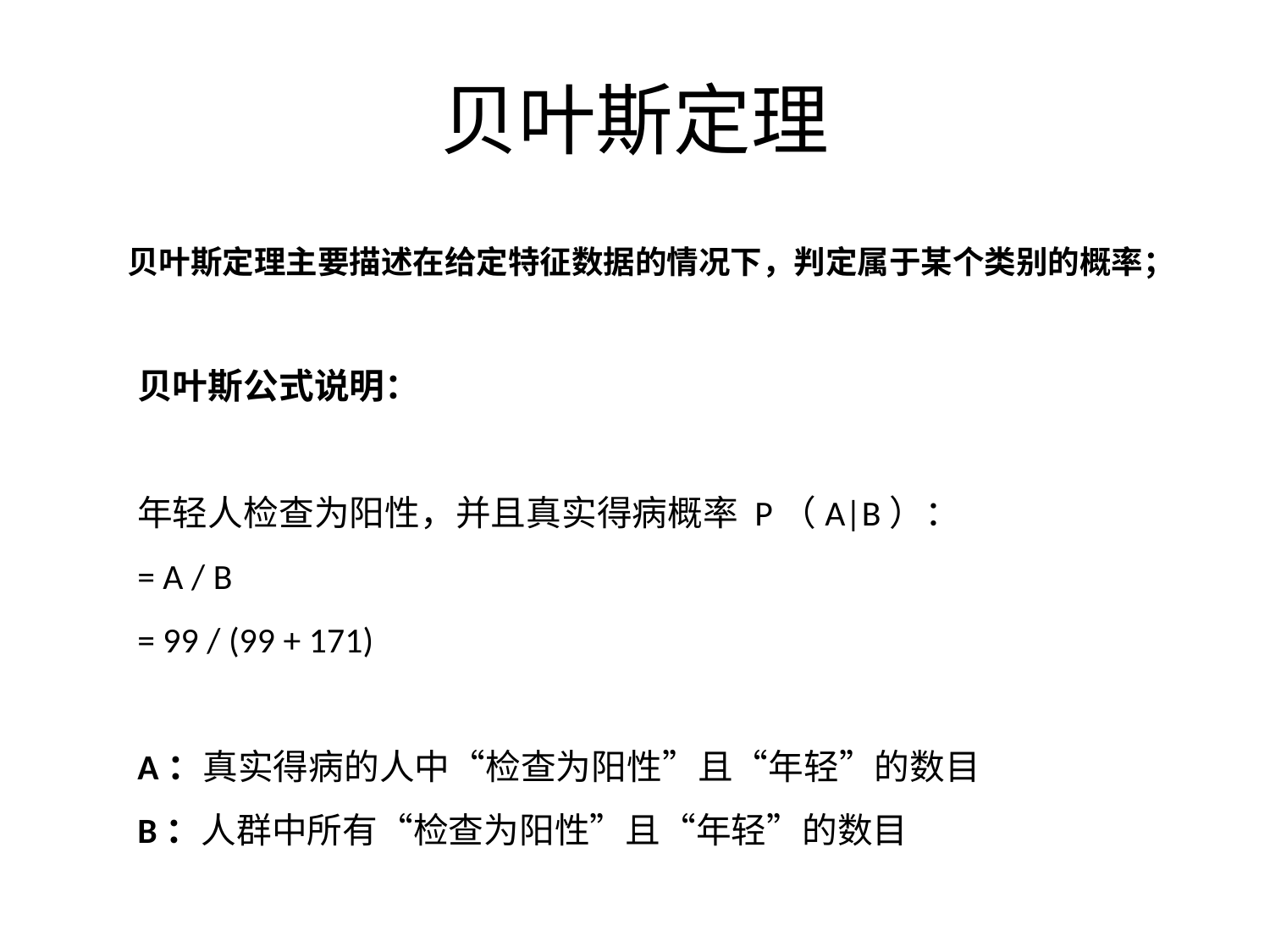

# 贝叶斯定理
贝叶斯定理主要描述在给定特征数据的情况下，判定属于某个类别的概率；
贝叶斯公式说明：

年轻人检查为阳性，并且真实得病概率 P（A|B）：
= A / B
= 99 / (99 + 171)

A：真实得病的人中“检查为阳性”且“年轻”的数目
B：人群中所有“检查为阳性”且“年轻”的数目